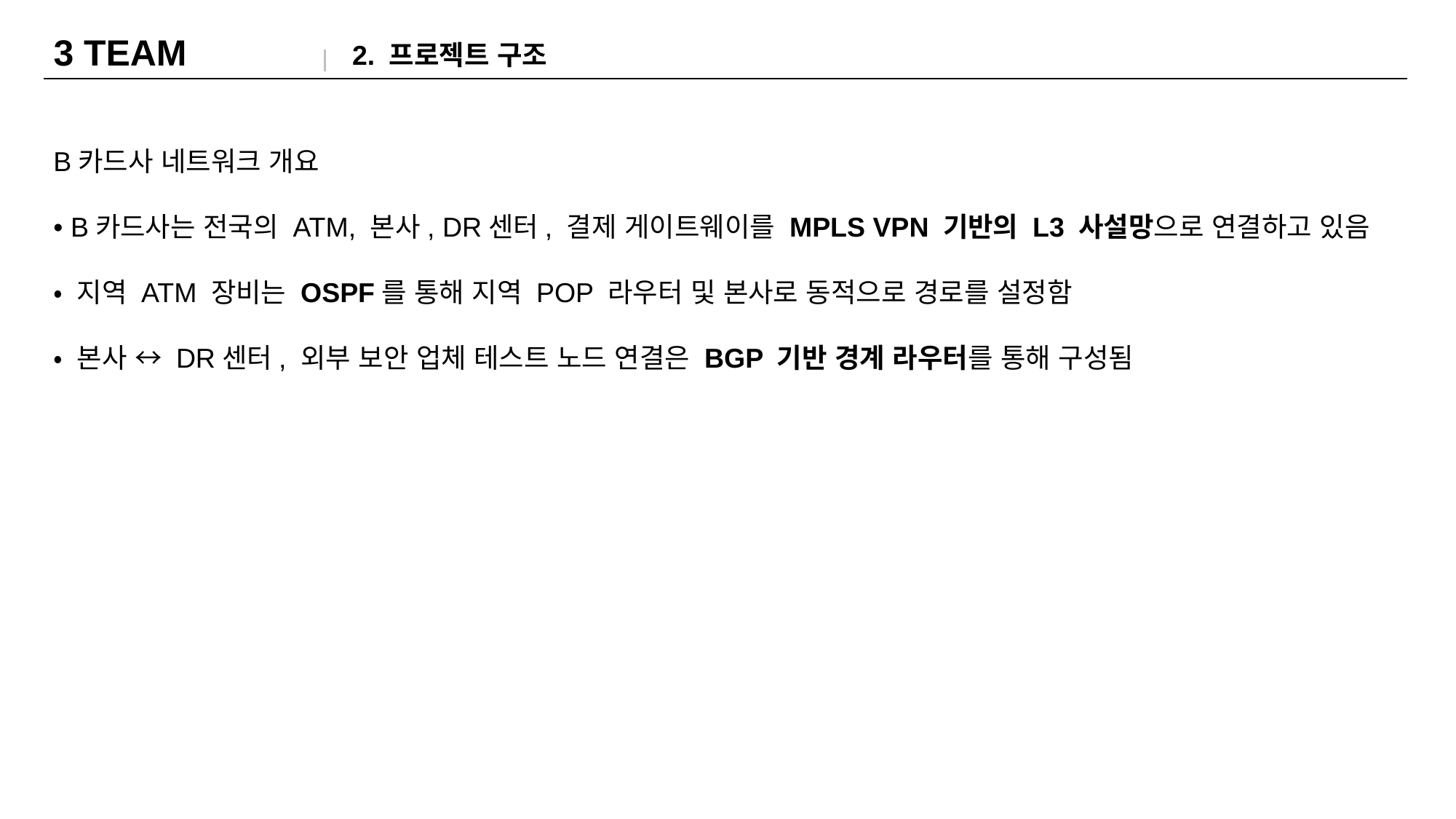

| 3 TEAM |
| --- |
2. 프로젝트 구조
B카드사 네트워크 개요

• B카드사는 전국의 ATM, 본사, DR센터, 결제 게이트웨이를 MPLS VPN 기반의 L3 사설망으로 연결하고 있음

• 지역 ATM 장비는 OSPF를 통해 지역 POP 라우터 및 본사로 동적으로 경로를 설정함

• 본사 ↔ DR센터, 외부 보안 업체 테스트 노드 연결은 BGP 기반 경계 라우터를 통해 구성됨